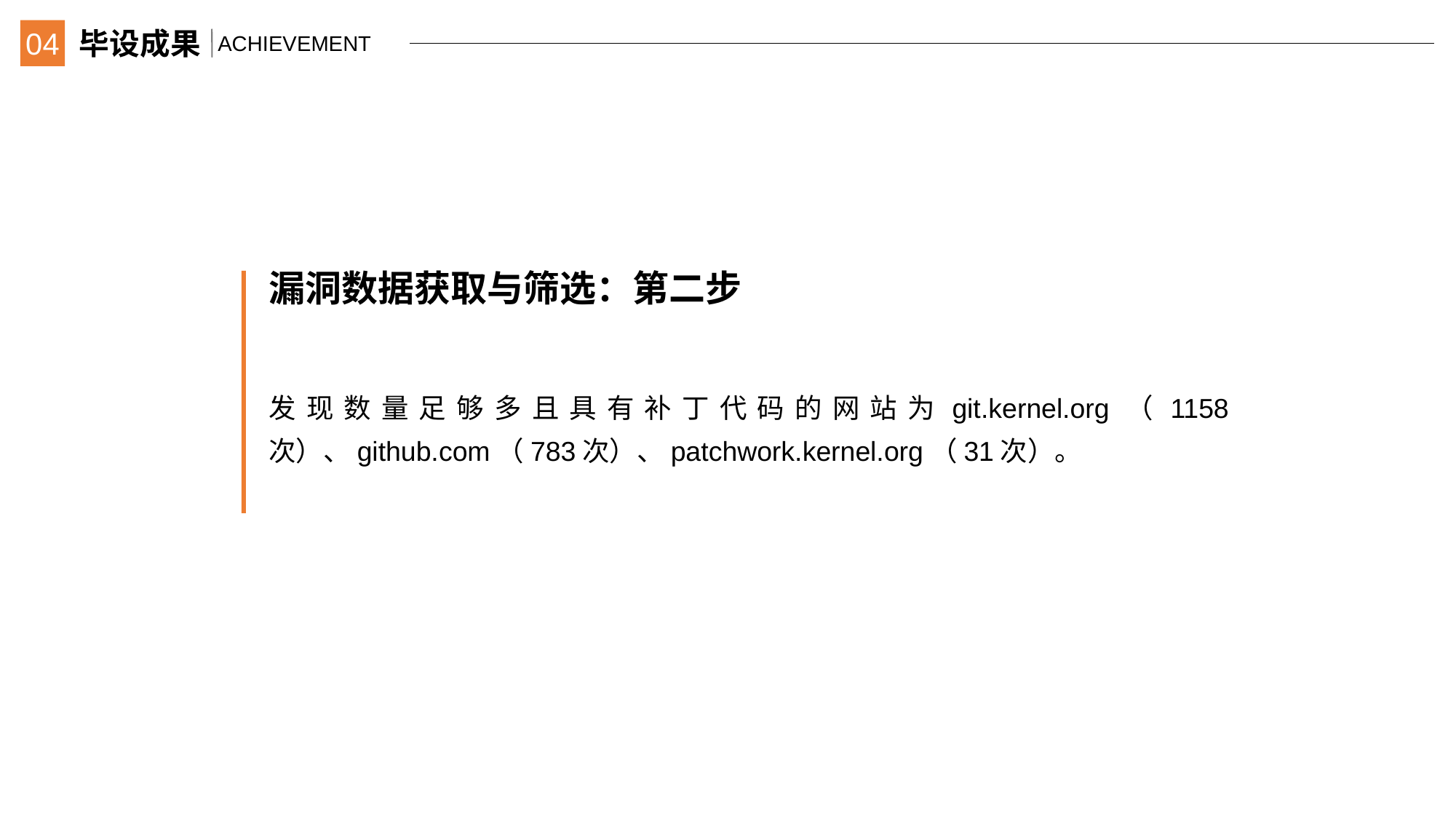

04
毕设成果

ACHIEVEMENT
漏洞数据获取与筛选：第二步

发现数量足够多且具有补丁代码的网站为git.kernel.org（1158次）、github.com（783次）、patchwork.kernel.org（31次）。